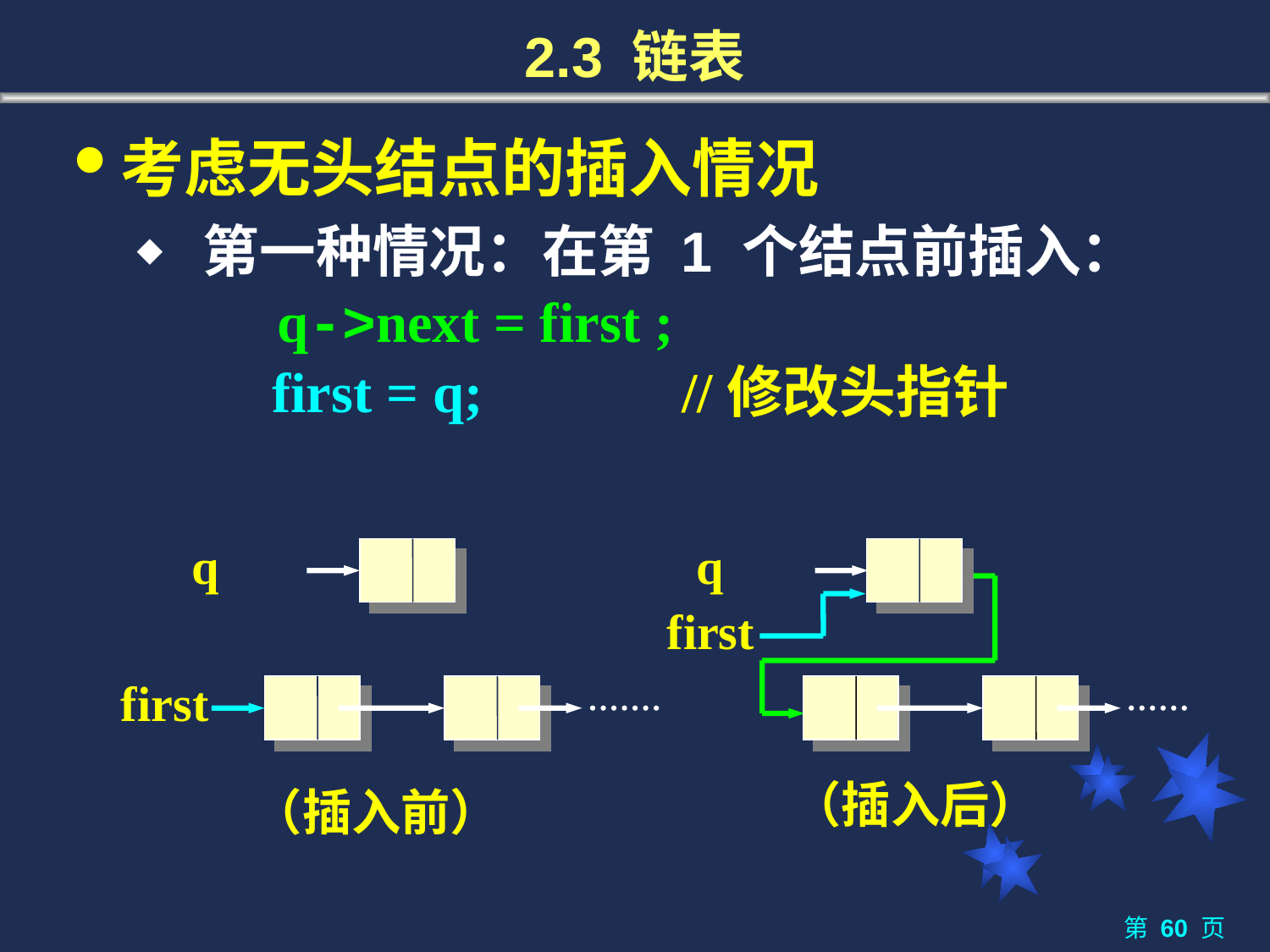

# 2.3 链表
考虑无头结点的插入情况
 第一种情况：在第 1 个结点前插入：
             q->next = first ;
              first = q;              //修改头指针
q

 first

q

first

（插入后）
（插入前）
第 60 页